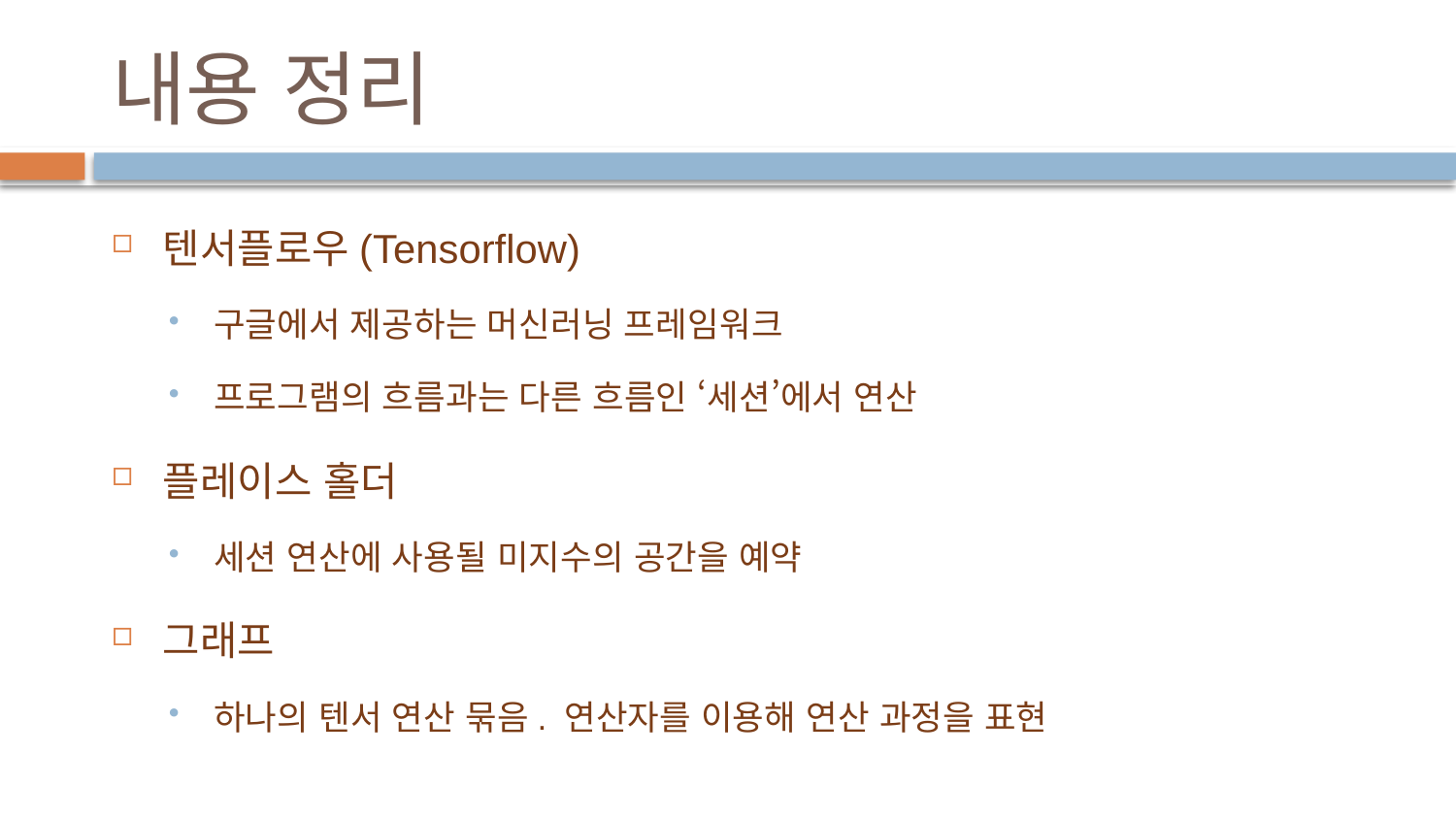

# 내용 정리
텐서플로우(Tensorflow)
구글에서 제공하는 머신러닝 프레임워크
프로그램의 흐름과는 다른 흐름인 ‘세션’에서 연산
플레이스 홀더
세션 연산에 사용될 미지수의 공간을 예약
그래프
하나의 텐서 연산 묶음. 연산자를 이용해 연산 과정을 표현